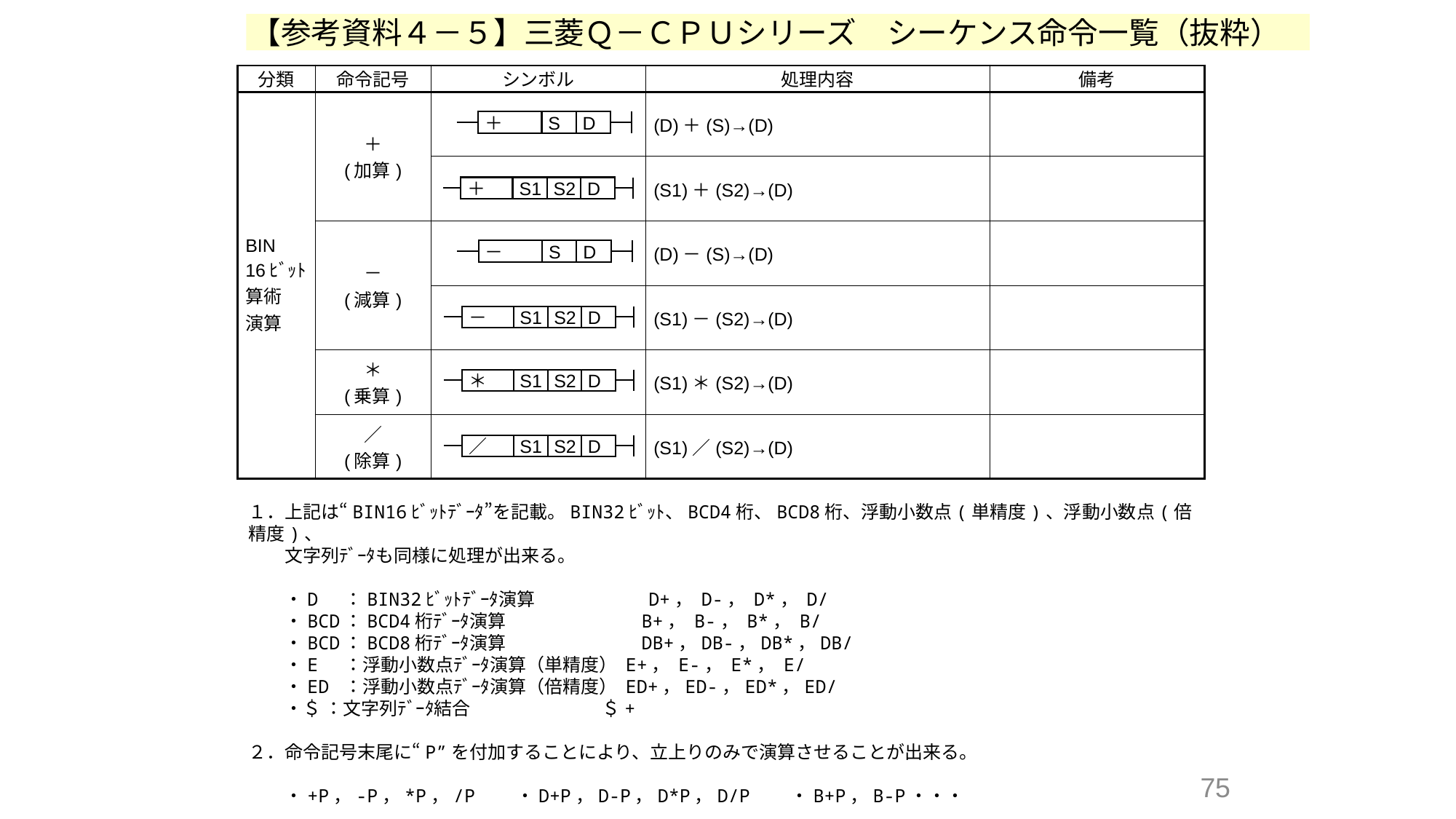

【参考資料４－５】三菱Ｑ－ＣＰＵシリーズ　シーケンス命令一覧（抜粋）
| 分類 | 命令記号 | シンボル | 処理内容 | 備考 |
| --- | --- | --- | --- | --- |
| BIN 16ﾋﾞｯﾄ 算術 演算 | ＋ (加算) |  | (D)＋(S)→(D) |  |
|  |  |  | (S1)＋(S2)→(D) |  |
|  | － (減算) |  | (D)－(S)→(D) |  |
|  |  |  | (S1)－(S2)→(D) |  |
|  | ＊ (乗算) |  | (S1)＊(S2)→(D) |  |
|  | ／ (除算) |  | (S1)／(S2)→(D) |  |
＋
S
D
＋
S1
S2
D
－
S
D
－
S1
S2
D
＊
S1
S2
D
／
S1
S2
D
１．上記は“BIN16ﾋﾞｯﾄﾃﾞｰﾀ”を記載。BIN32ﾋﾞｯﾄ、BCD4桁、BCD8桁、浮動小数点(単精度)、浮動小数点(倍精度)、
　　文字列ﾃﾞｰﾀも同様に処理が出来る。

　　・D  ：BIN32ﾋﾞｯﾄﾃﾞｰﾀ演算　　　　　　D+， D-， D*， D/
　　・BCD：BCD4桁ﾃﾞｰﾀ演算　　　　　　　 B+， B-， B*， B/
　　・BCD：BCD8桁ﾃﾞｰﾀ演算　　　　　　　 DB+，DB-，DB*，DB/
　　・E  ：浮動小数点ﾃﾞｰﾀ演算（単精度） E+， E-， E*， E/
　　・ED ：浮動小数点ﾃﾞｰﾀ演算（倍精度） ED+，ED-，ED*，ED/
　　・＄ ：文字列ﾃﾞｰﾀ結合　　　　　　　 ＄+

２．命令記号末尾に“P”を付加することにより、立上りのみで演算させることが出来る。

　　・+P，-P，*P，/P　　・D+P，D-P，D*P，D/P　　・B+P，B-P・・・
75